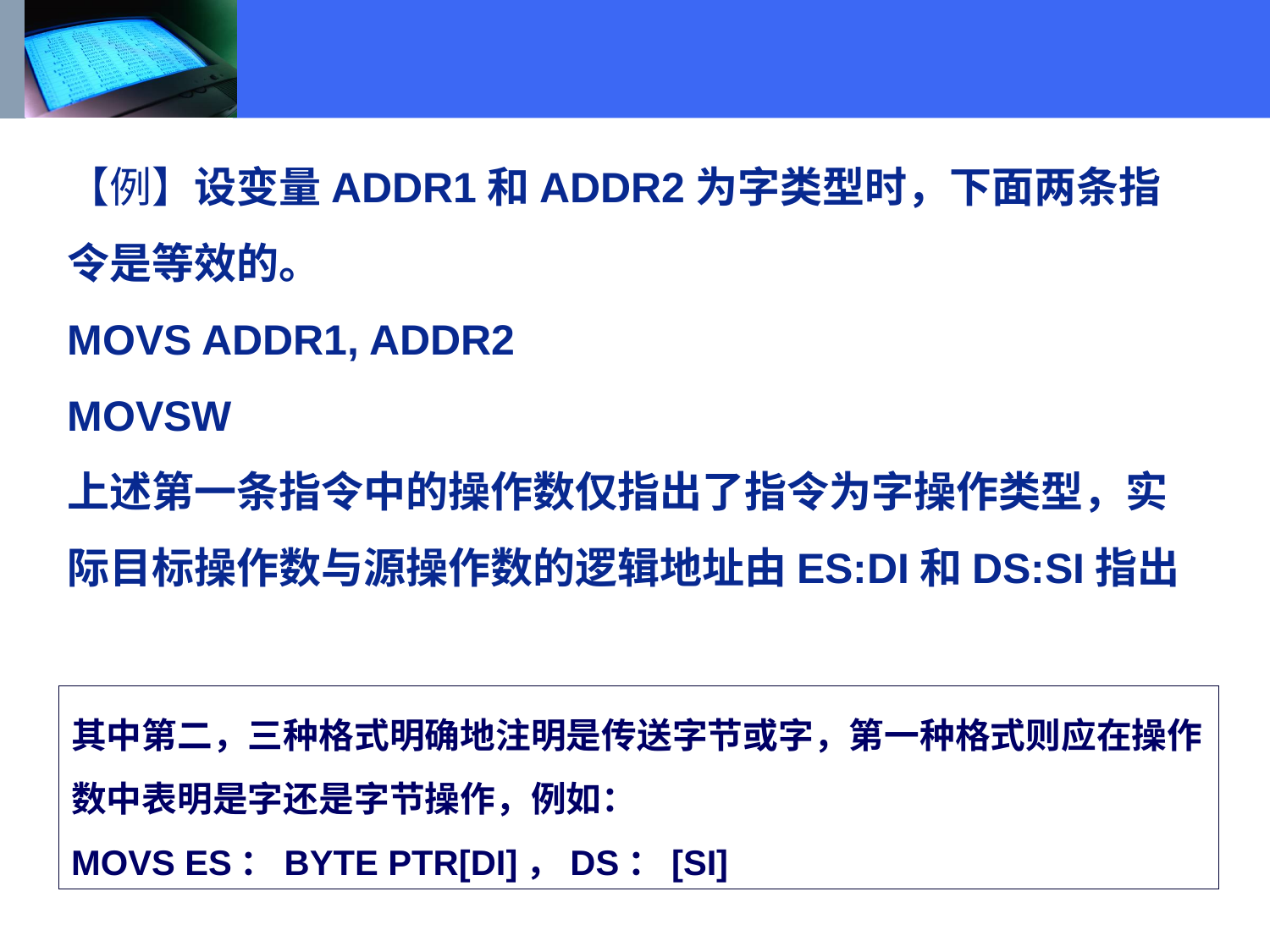

【例】设变量ADDR1和ADDR2为字类型时，下面两条指令是等效的。
MOVS ADDR1, ADDR2
MOVSW
上述第一条指令中的操作数仅指出了指令为字操作类型，实际目标操作数与源操作数的逻辑地址由ES:DI和DS:SI指出
其中第二，三种格式明确地注明是传送字节或字，第一种格式则应在操作数中表明是字还是字节操作，例如：
MOVS ES：BYTE PTR[DI]，DS：[SI]